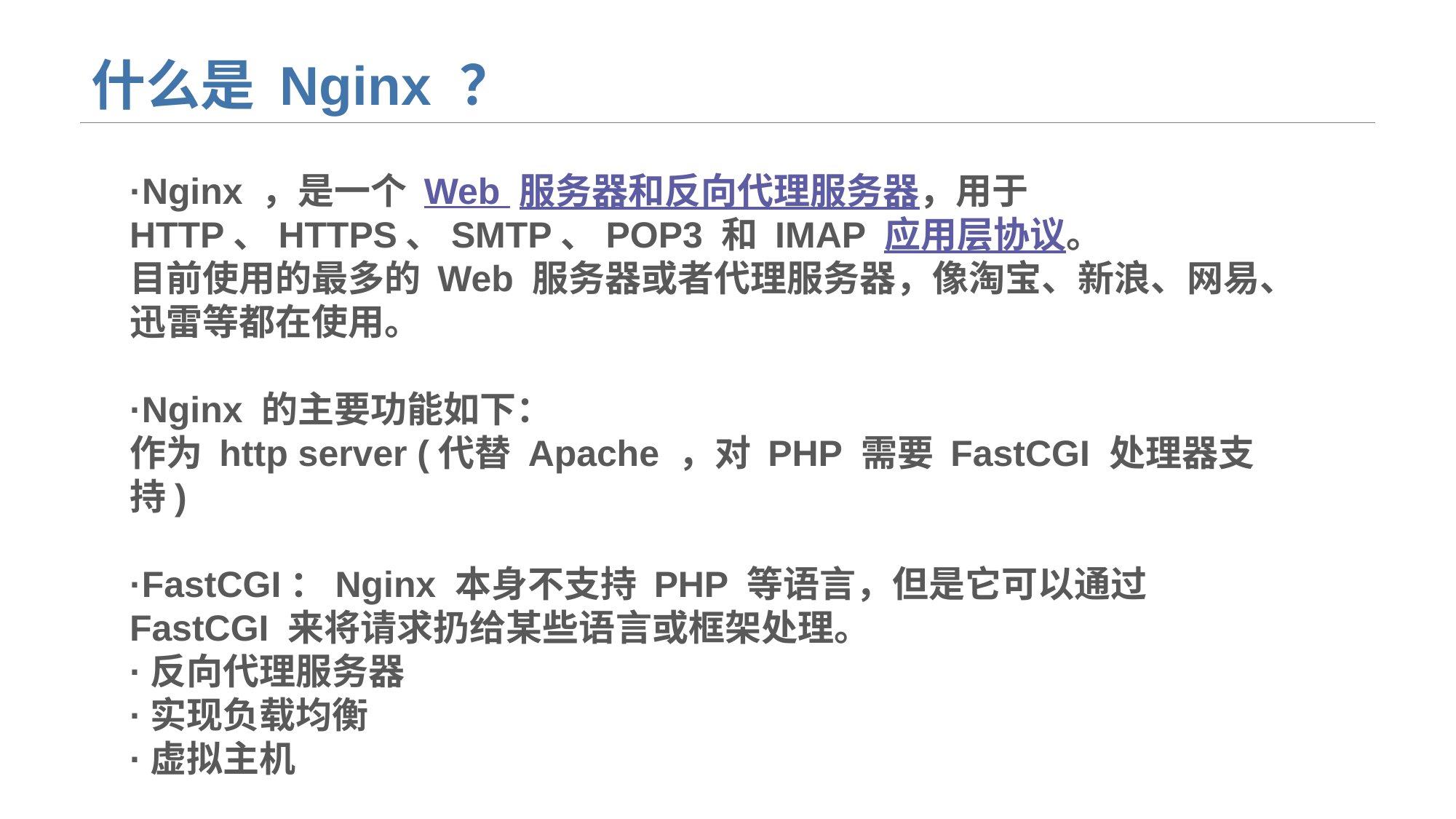

# 什么是 Nginx ？
·Nginx ，是一个 Web 服务器和反向代理服务器，用于 HTTP、HTTPS、SMTP、POP3 和 IMAP 应用层协议。
目前使用的最多的 Web 服务器或者代理服务器，像淘宝、新浪、网易、迅雷等都在使用。

·Nginx 的主要功能如下：
作为 http server (代替 Apache ，对 PHP 需要 FastCGI 处理器支持)

·FastCGI：Nginx 本身不支持 PHP 等语言，但是它可以通过 FastCGI 来将请求扔给某些语言或框架处理。
·反向代理服务器
·实现负载均衡
·虚拟主机

3